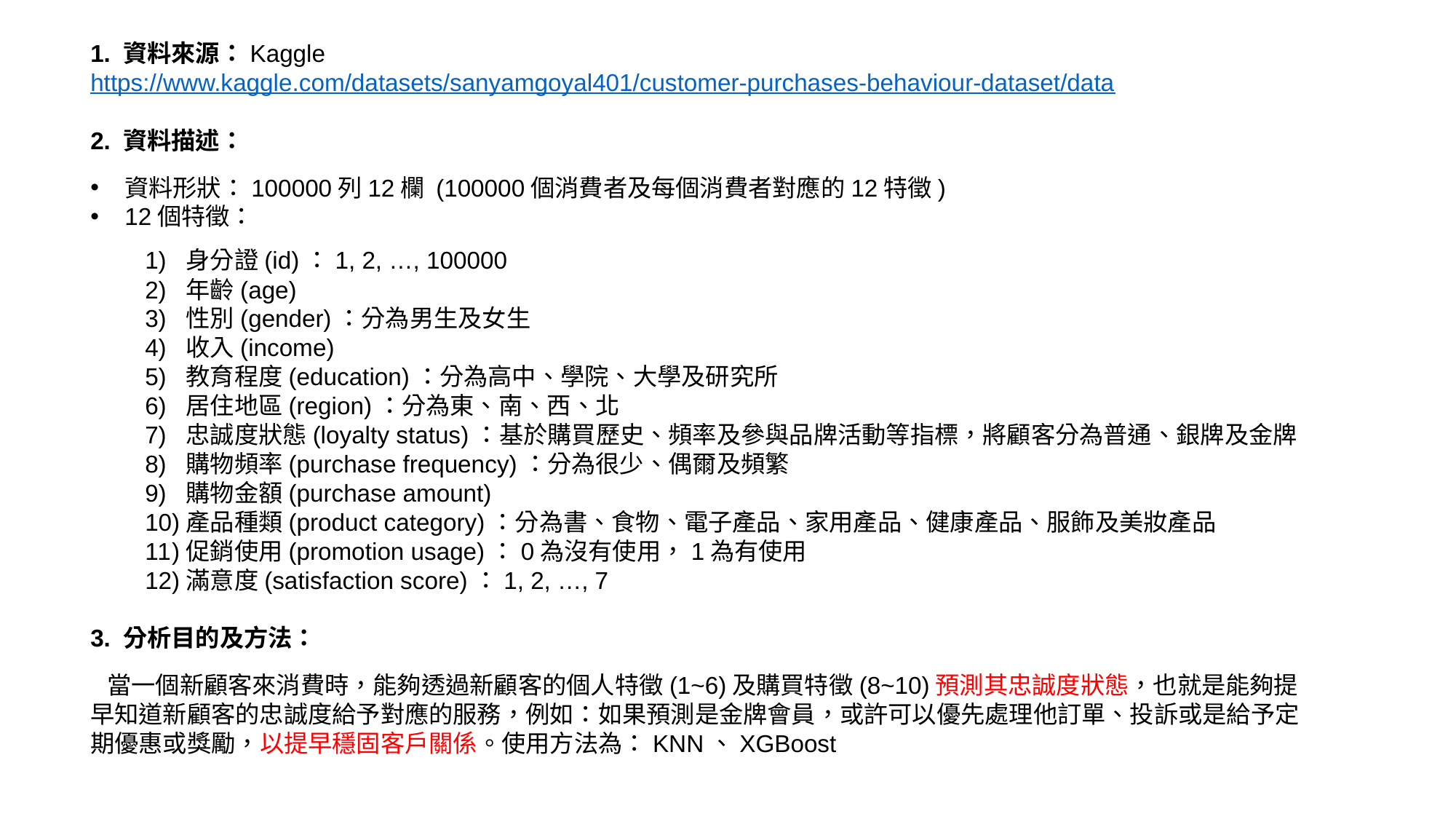

1. 資料來源：Kaggle https://www.kaggle.com/datasets/sanyamgoyal401/customer-purchases-behaviour-dataset/data

2. 資料描述：

資料形狀：100000列12欄 (100000個消費者及每個消費者對應的12特徵)
12個特徵：

身分證(id)：1, 2, …, 100000
年齡(age)
性別(gender)：分為男生及女生
收入(income)
教育程度(education)：分為高中、學院、大學及研究所
居住地區(region)：分為東、南、西、北
忠誠度狀態(loyalty status)：基於購買歷史、頻率及參與品牌活動等指標，將顧客分為普通、銀牌及金牌
購物頻率(purchase frequency)：分為很少、偶爾及頻繁
購物金額(purchase amount)
產品種類(product category)：分為書、食物、電子產品、家用產品、健康產品、服飾及美妝產品
促銷使用(promotion usage)：0為沒有使用，1為有使用
滿意度(satisfaction score)：1, 2, …, 7

3. 分析目的及方法：

  當一個新顧客來消費時，能夠透過新顧客的個人特徵(1~6)及購買特徵(8~10)預測其忠誠度狀態，也就是能夠提早知道新顧客的忠誠度給予對應的服務，例如：如果預測是金牌會員，或許可以優先處理他訂單、投訴或是給予定期優惠或獎勵，以提早穩固客戶關係。使用方法為：KNN、XGBoost